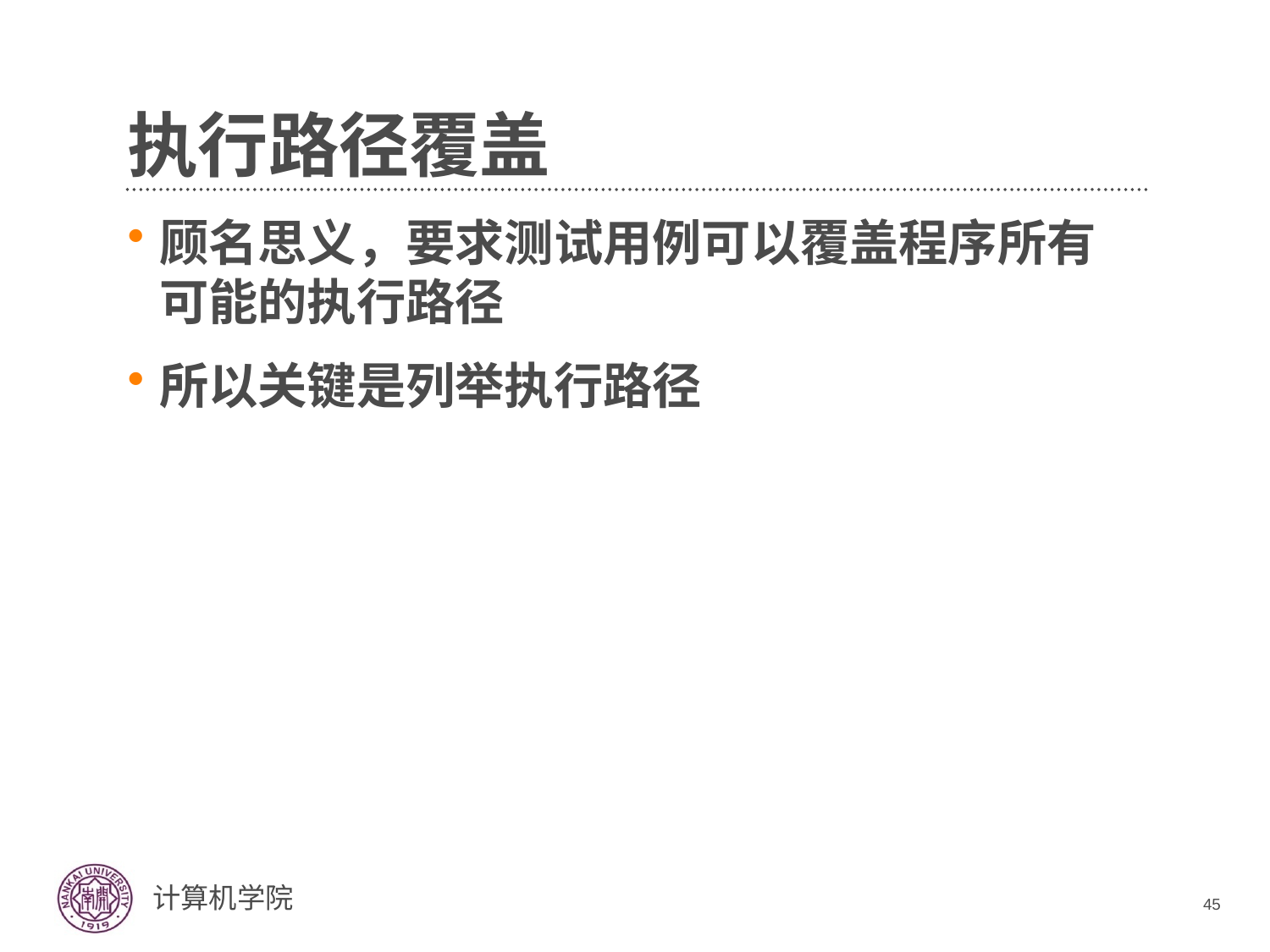

# 执行路径覆盖
顾名思义，要求测试用例可以覆盖程序所有可能的执行路径
所以关键是列举执行路径
45